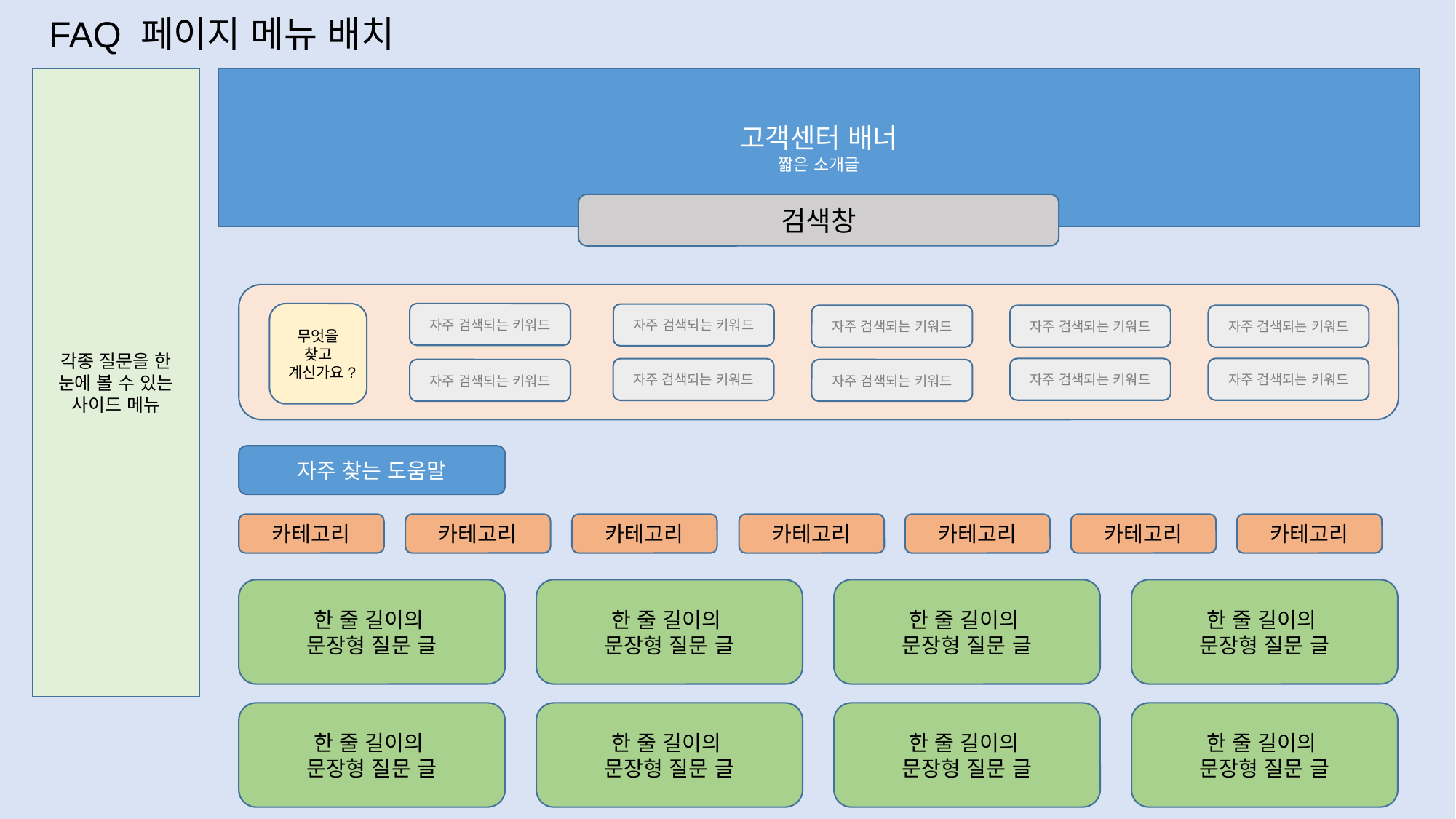

FAQ 페이지 메뉴 배치
각종 질문을 한 눈에 볼 수 있는 사이드 메뉴
고객센터 배너
짧은 소개글
검색창

무엇을 찾고 계신가요?
자주 검색되는 키워드
자주 검색되는 키워드
자주 검색되는 키워드
자주 검색되는 키워드
자주 검색되는 키워드
자주 검색되는 키워드
자주 검색되는 키워드
자주 검색되는 키워드
자주 검색되는 키워드
자주 검색되는 키워드
자주 찾는 도움말
카테고리
카테고리
카테고리
카테고리
카테고리
카테고리
카테고리
한 줄 길이의
문장형 질문 글
한 줄 길이의
문장형 질문 글
한 줄 길이의
문장형 질문 글
한 줄 길이의
문장형 질문 글
한 줄 길이의
문장형 질문 글
한 줄 길이의
문장형 질문 글
한 줄 길이의
문장형 질문 글
한 줄 길이의
문장형 질문 글